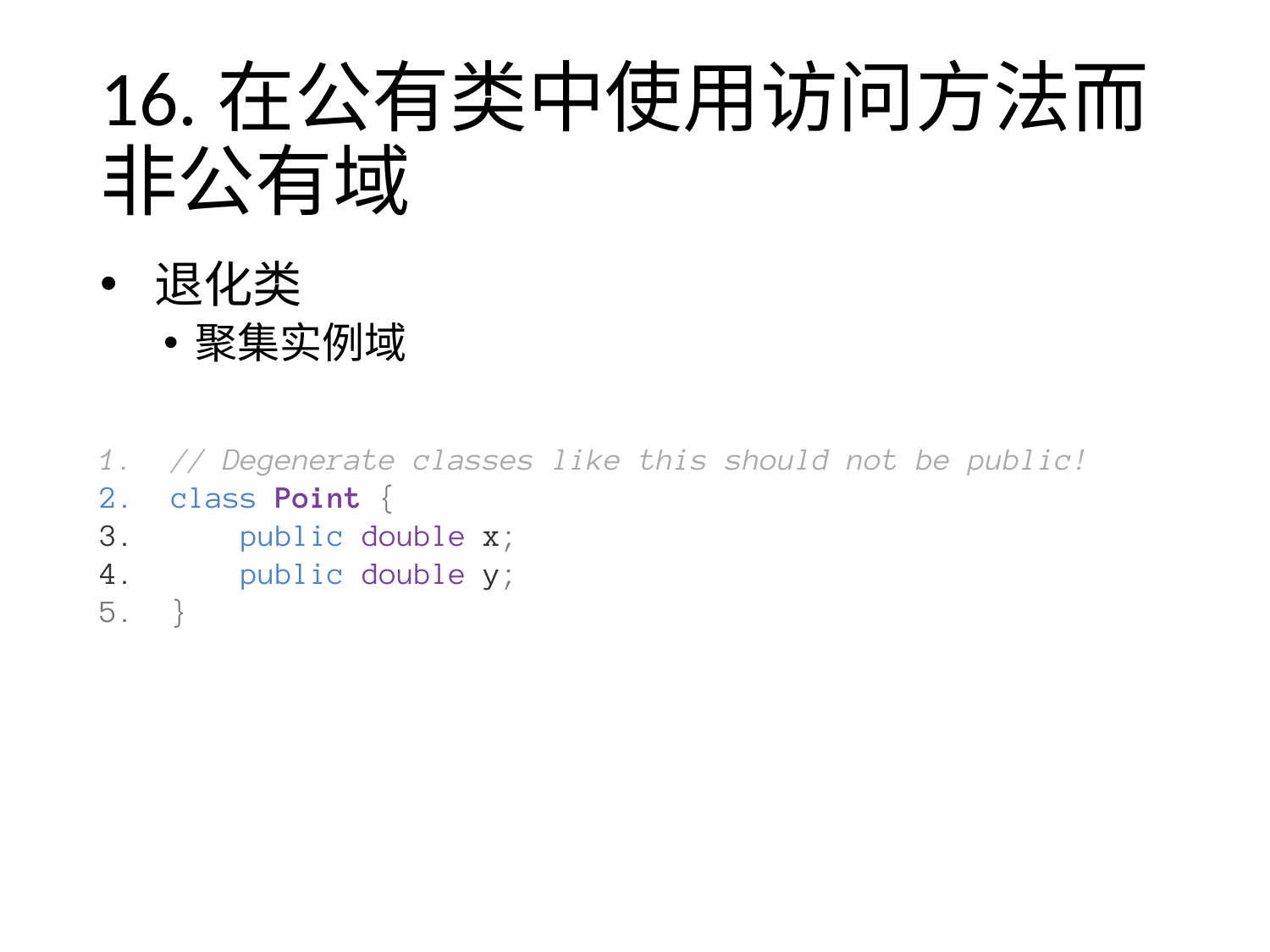

# 16.在公有类中使用访问方法而非公有域
 退化类
聚集实例域

// Degenerate classes like this should not be public!
class Point {
    public double x;
    public double y;
}